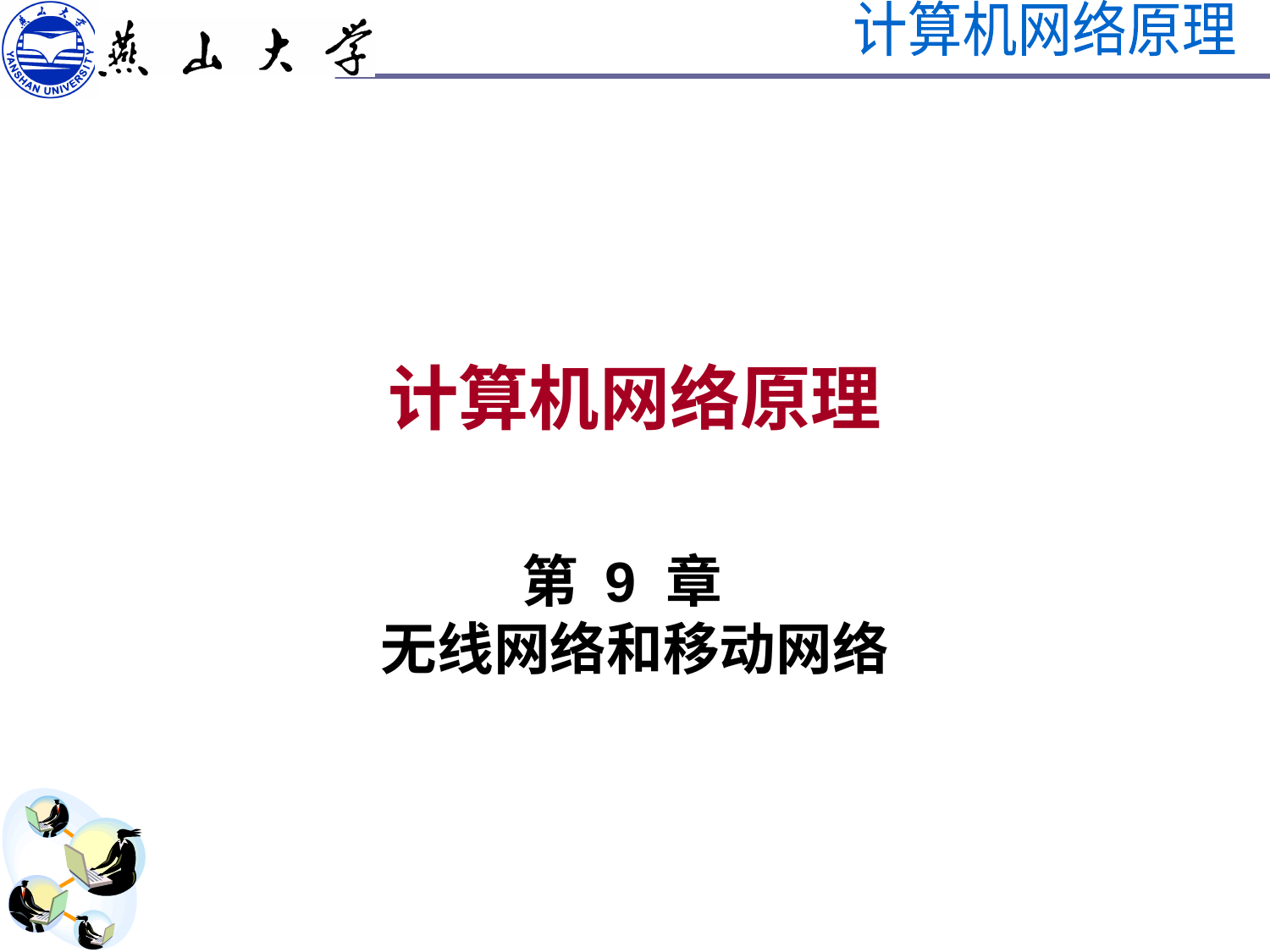

# 计算机网络原理
第 9 章
无线网络和移动网络
1